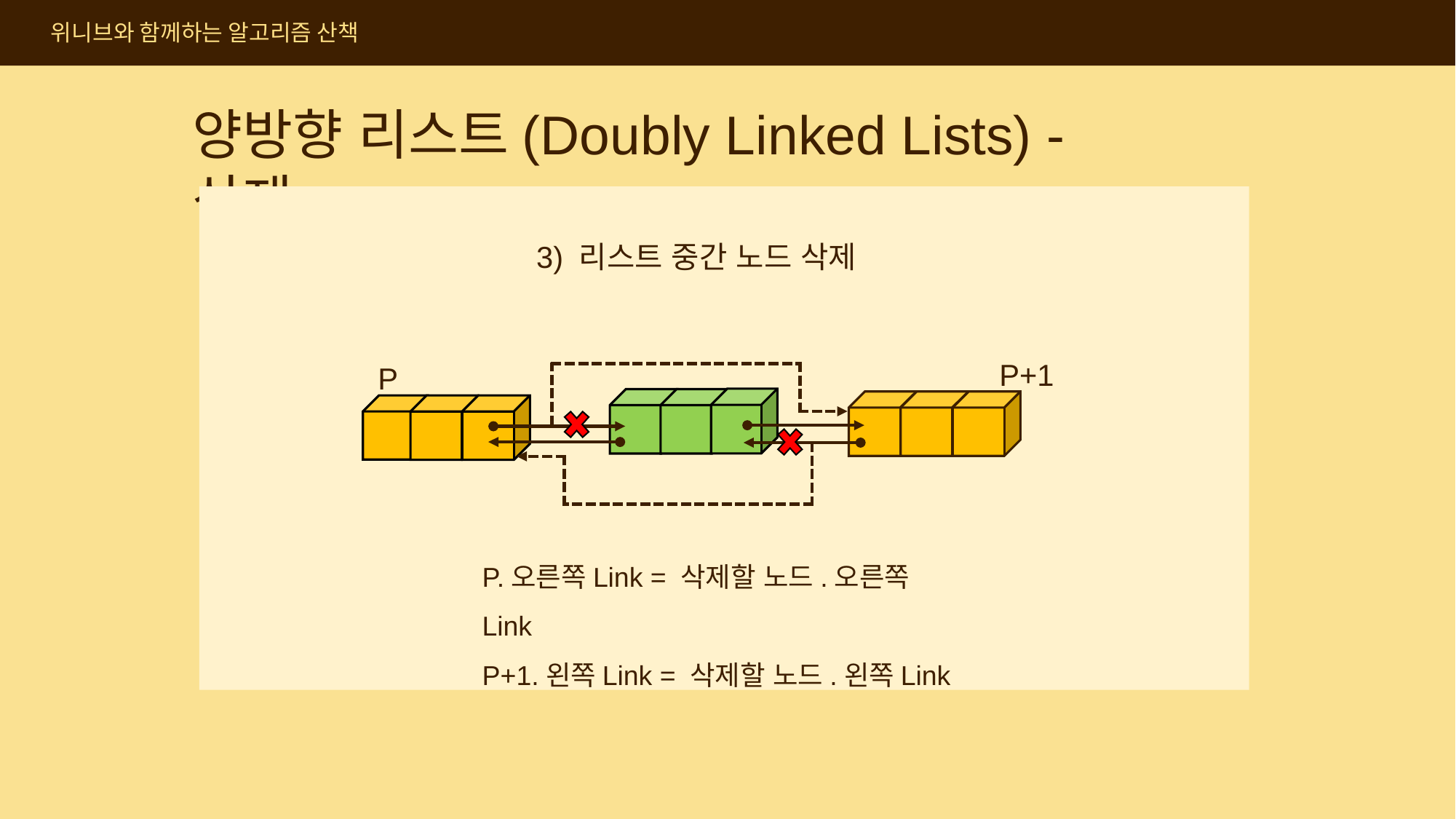

위니브와 함께하는 알고리즘 산책
양방향 리스트(Doubly Linked Lists) - 삭제
1
3) 리스트 중간 노드 삭제
P+1
P

P.오른쪽Link = 삭제할 노드.오른쪽Link
P+1.왼쪽Link = 삭제할 노드.왼쪽Link